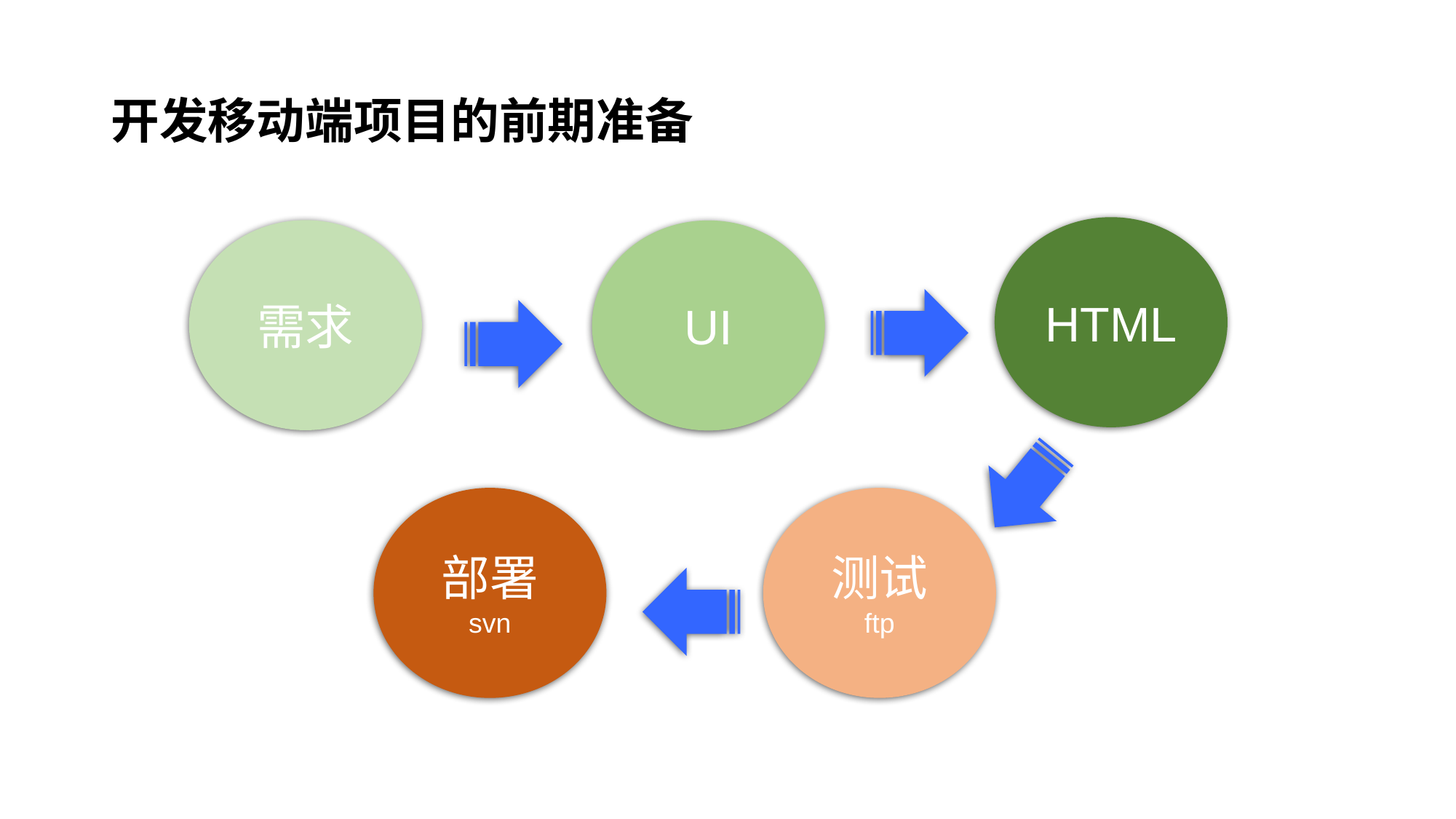

# 开发移动端项目的前期准备

HTML
需求
UI

测试
ftp

部署
svn